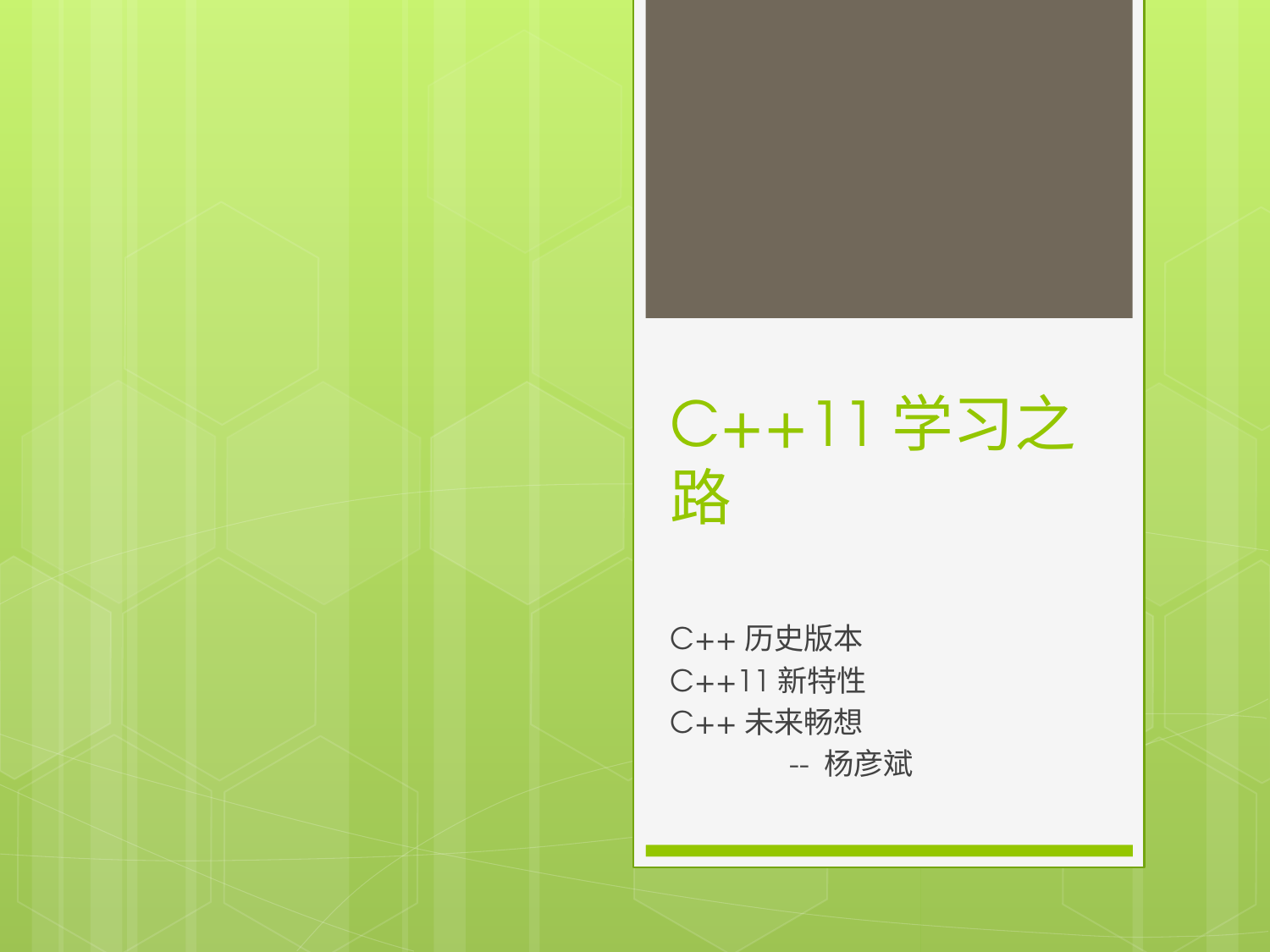

# C++11学习之路
C++历史版本
C++11新特性
C++未来畅想
		-- 杨彦斌